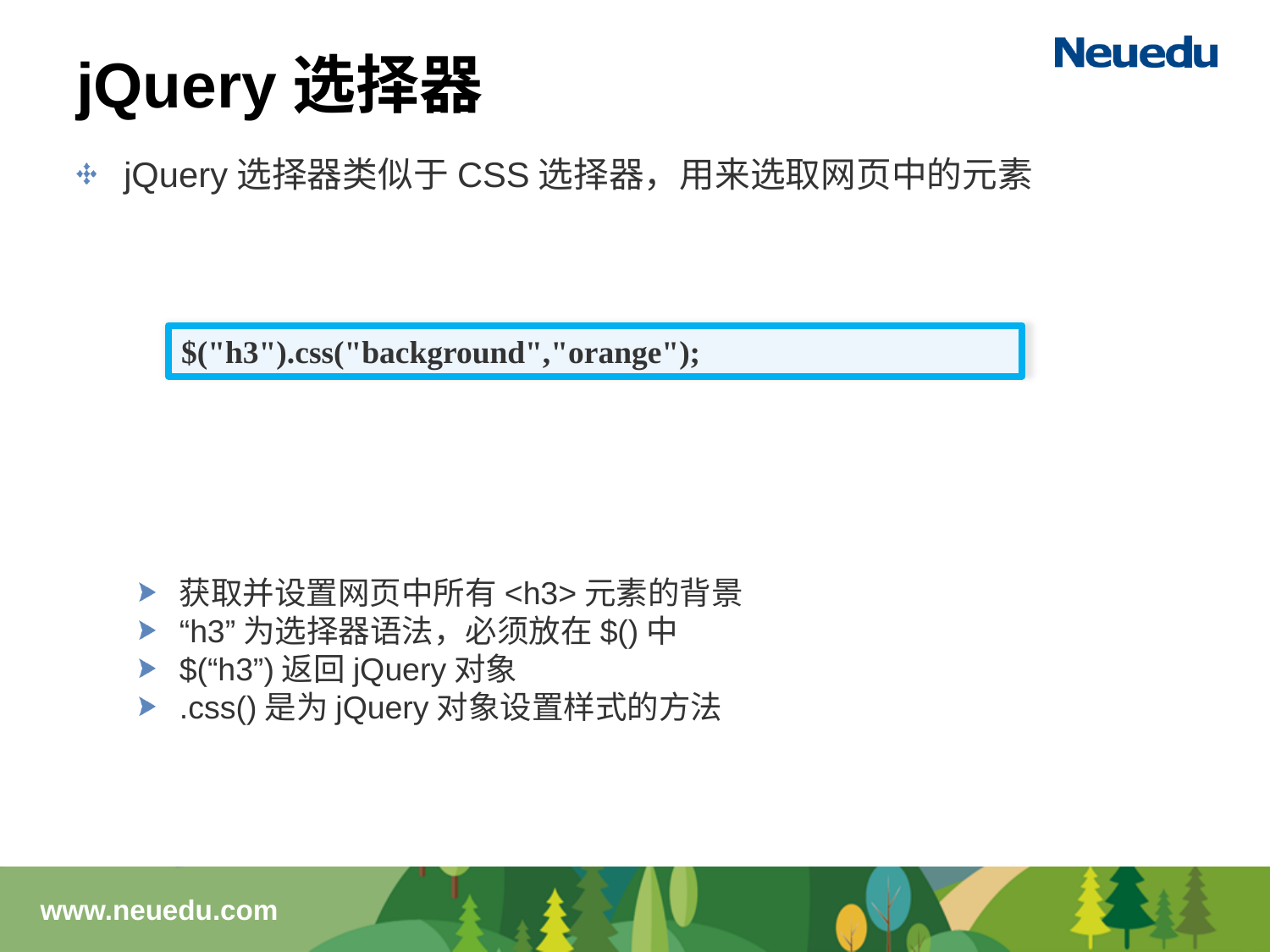

# jQuery选择器
jQuery选择器类似于CSS选择器，用来选取网页中的元素

获取并设置网页中所有<h3>元素的背景
“h3”为选择器语法，必须放在$()中
$(“h3”)返回jQuery对象
.css()是为jQuery对象设置样式的方法

$("h3").css("background","orange");